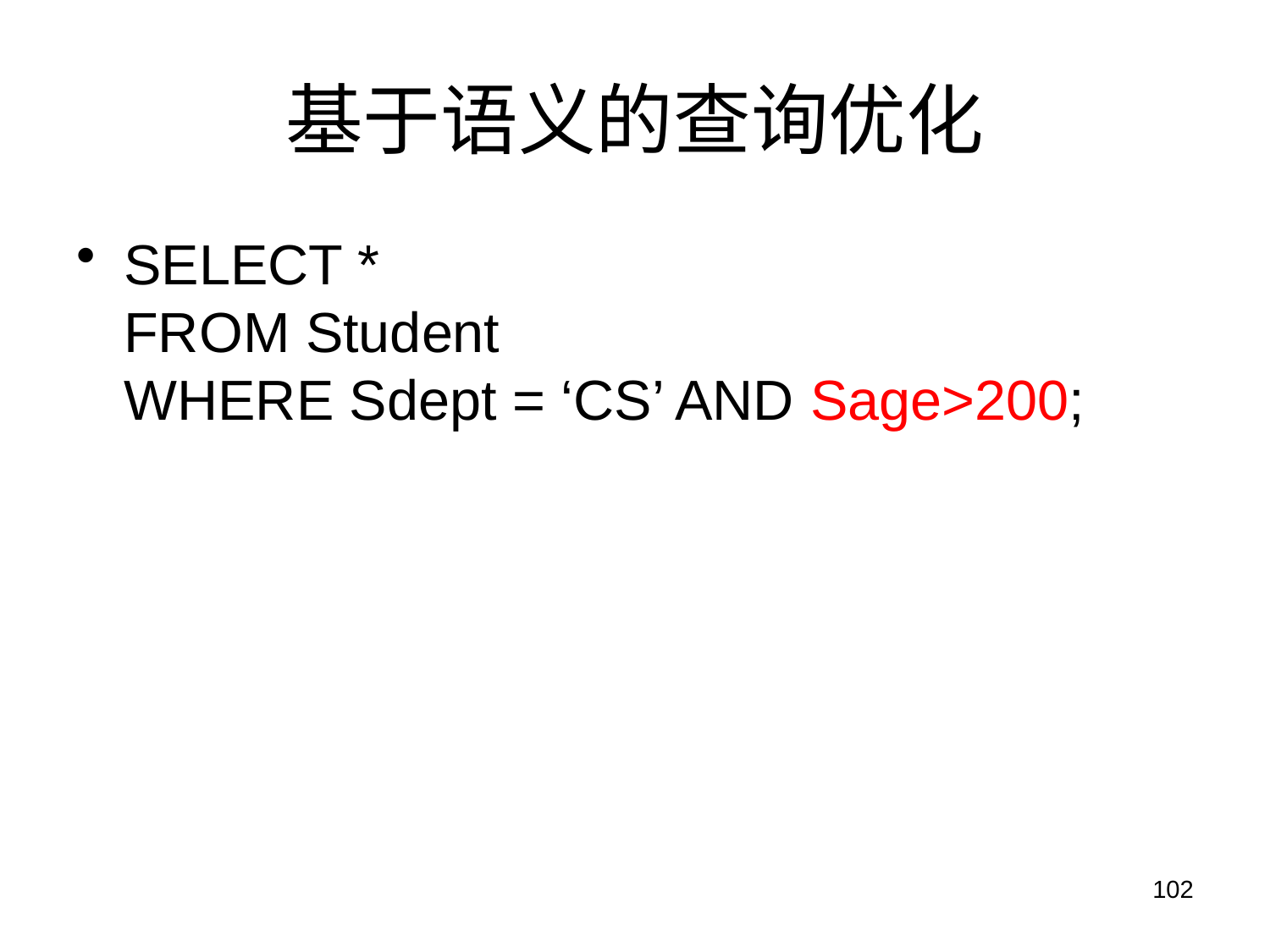

# 基于语义的查询优化
SELECT *
FROM Student
WHERE Sdept = ‘CS’ AND Sage>200;

102